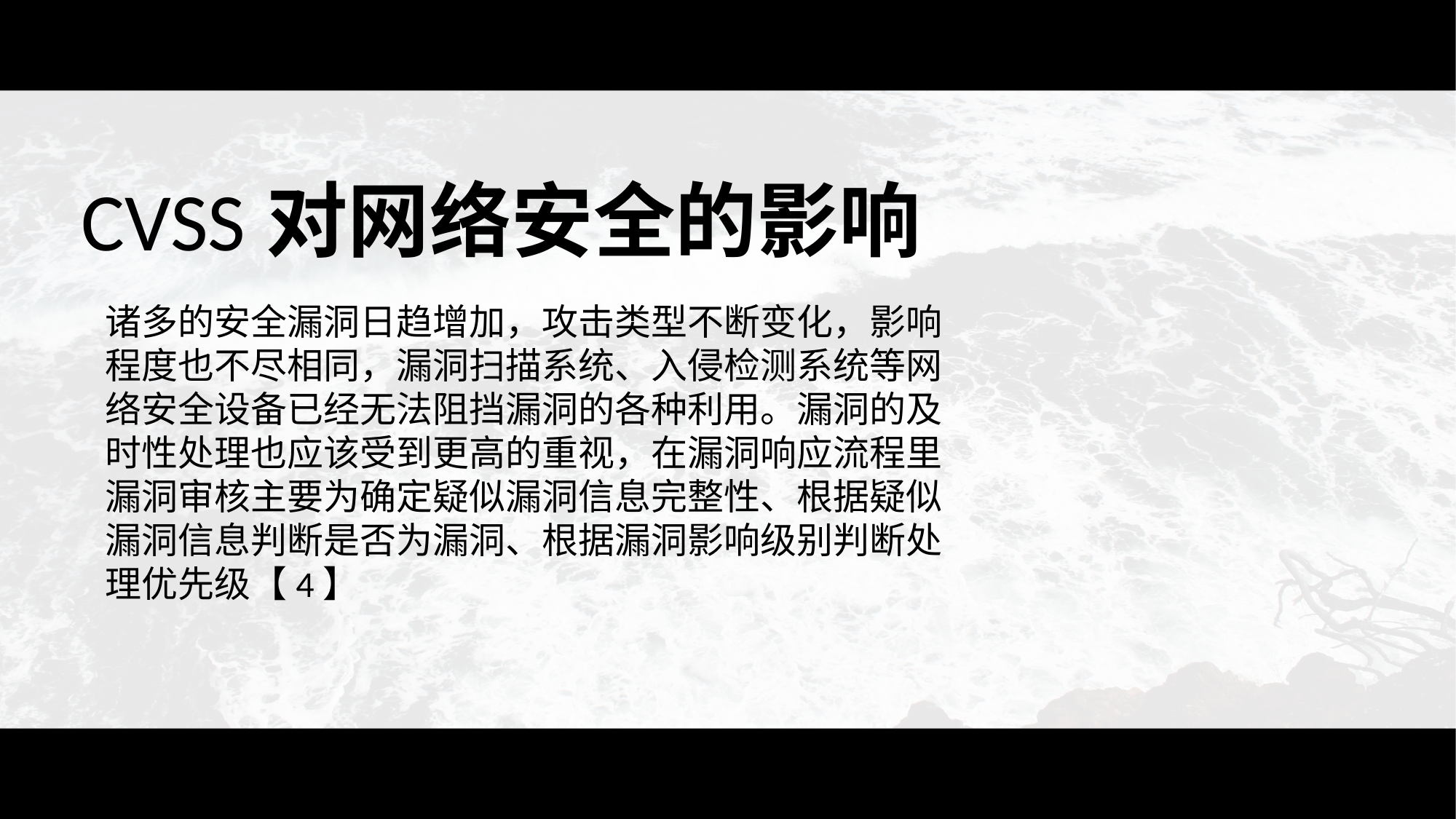

CVSS对网络安全的影响
诸多的安全漏洞日趋增加，攻击类型不断变化，影响程度也不尽相同，漏洞扫描系统、入侵检测系统等网络安全设备已经无法阻挡漏洞的各种利用。漏洞的及时性处理也应该受到更高的重视，在漏洞响应流程里漏洞审核主要为确定疑似漏洞信息完整性、根据疑似漏洞信息判断是否为漏洞、根据漏洞影响级别判断处理优先级【4】